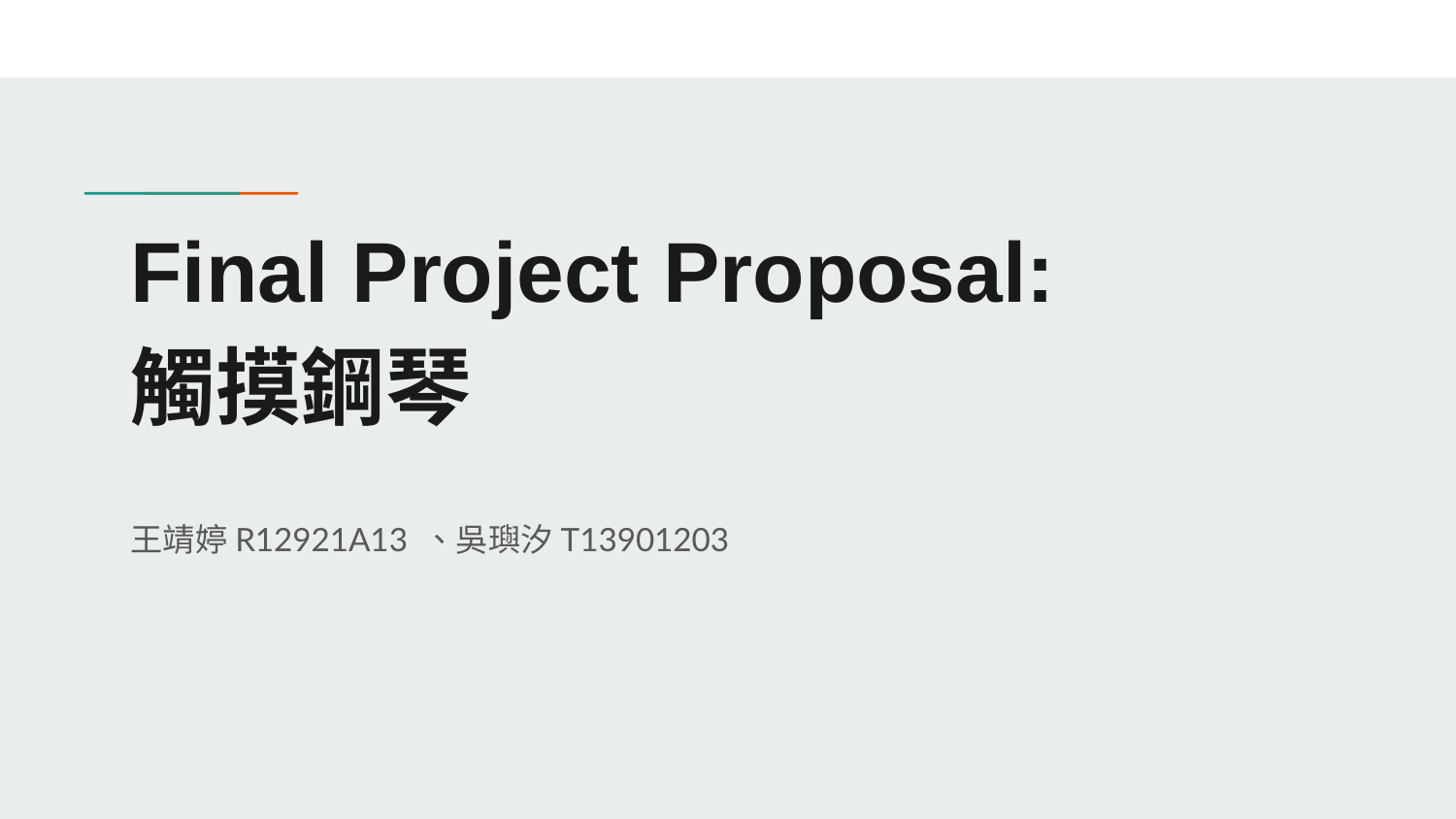

# Final Project Proposal:
觸摸鋼琴
王靖婷R12921A13 、吳璵汐T13901203